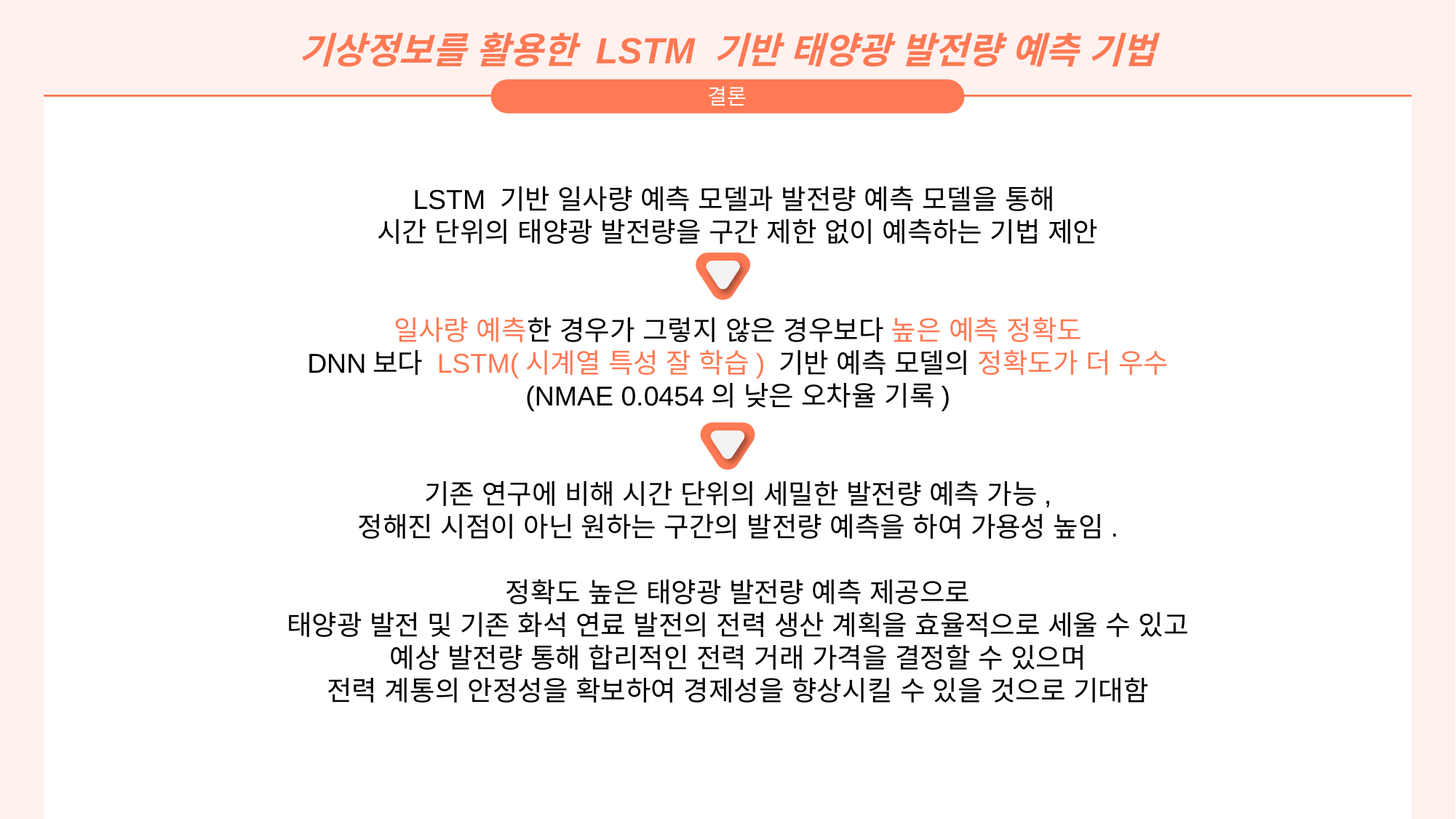

기상정보를 활용한 LSTM 기반 태양광 발전량 예측 기법

결론

LSTM 기반 일사량 예측 모델과 발전량 예측 모델을 통해
시간 단위의 태양광 발전량을 구간 제한 없이 예측하는 기법 제안

일사량 예측한 경우가 그렇지 않은 경우보다 높은 예측 정확도
DNN보다 LSTM(시계열 특성 잘 학습) 기반 예측 모델의 정확도가 더 우수
(NMAE 0.0454의 낮은 오차율 기록)

기존 연구에 비해 시간 단위의 세밀한 발전량 예측 가능,
정해진 시점이 아닌 원하는 구간의 발전량 예측을 하여 가용성 높임.

정확도 높은 태양광 발전량 예측 제공으로
태양광 발전 및 기존 화석 연료 발전의 전력 생산 계획을 효율적으로 세울 수 있고
예상 발전량 통해 합리적인 전력 거래 가격을 결정할 수 있으며
전력 계통의 안정성을 확보하여 경제성을 향상시킬 수 있을 것으로 기대함